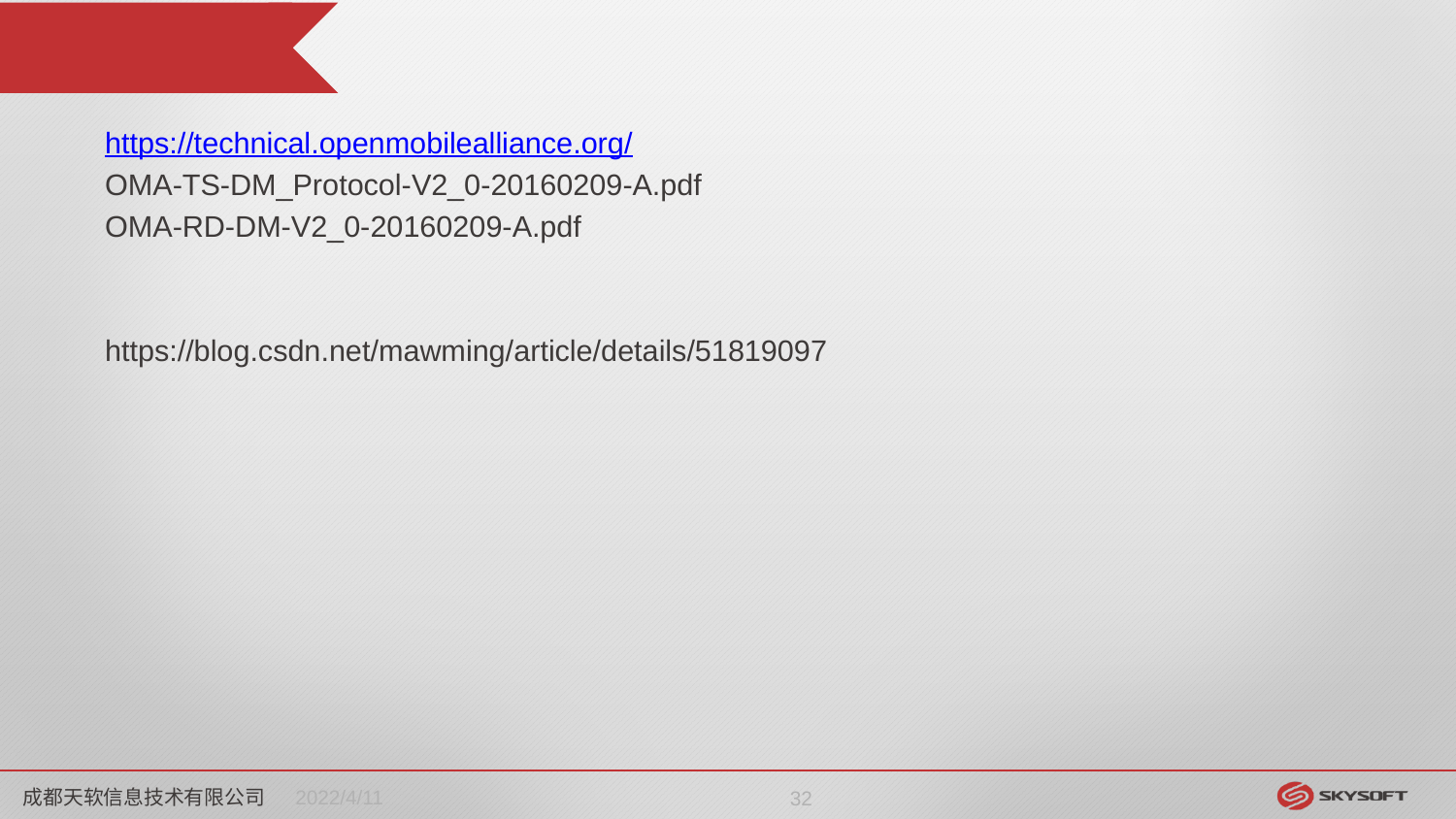

https://technical.openmobilealliance.org/
OMA-TS-DM_Protocol-V2_0-20160209-A.pdf
OMA-RD-DM-V2_0-20160209-A.pdf

https://blog.csdn.net/mawming/article/details/51819097

成都天软信息技术有限公司
2022/4/11
32